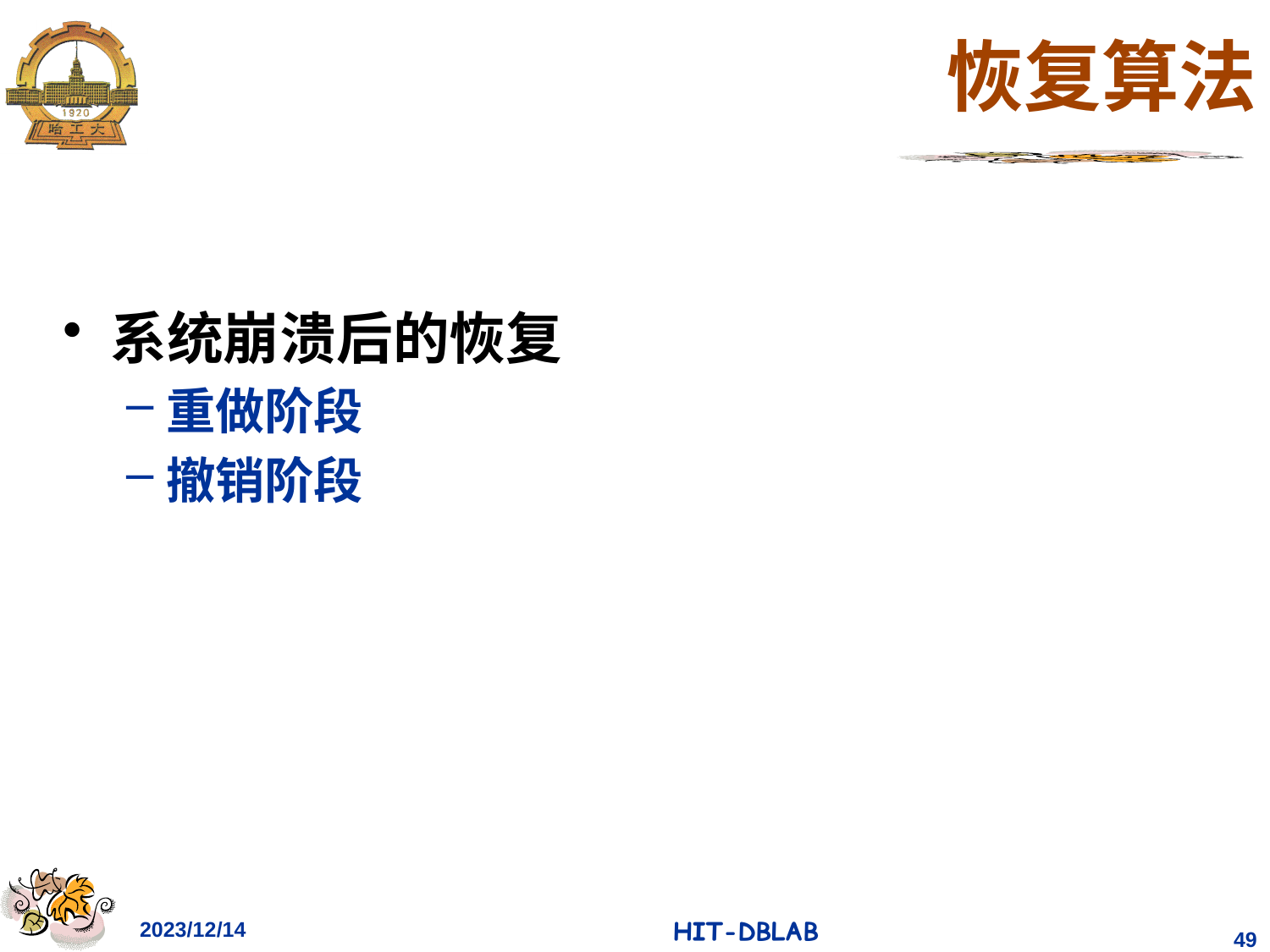

# 恢复算法
系统崩溃后的恢复
重做阶段
撤销阶段
2023/12/14
HIT-DBLAB
49